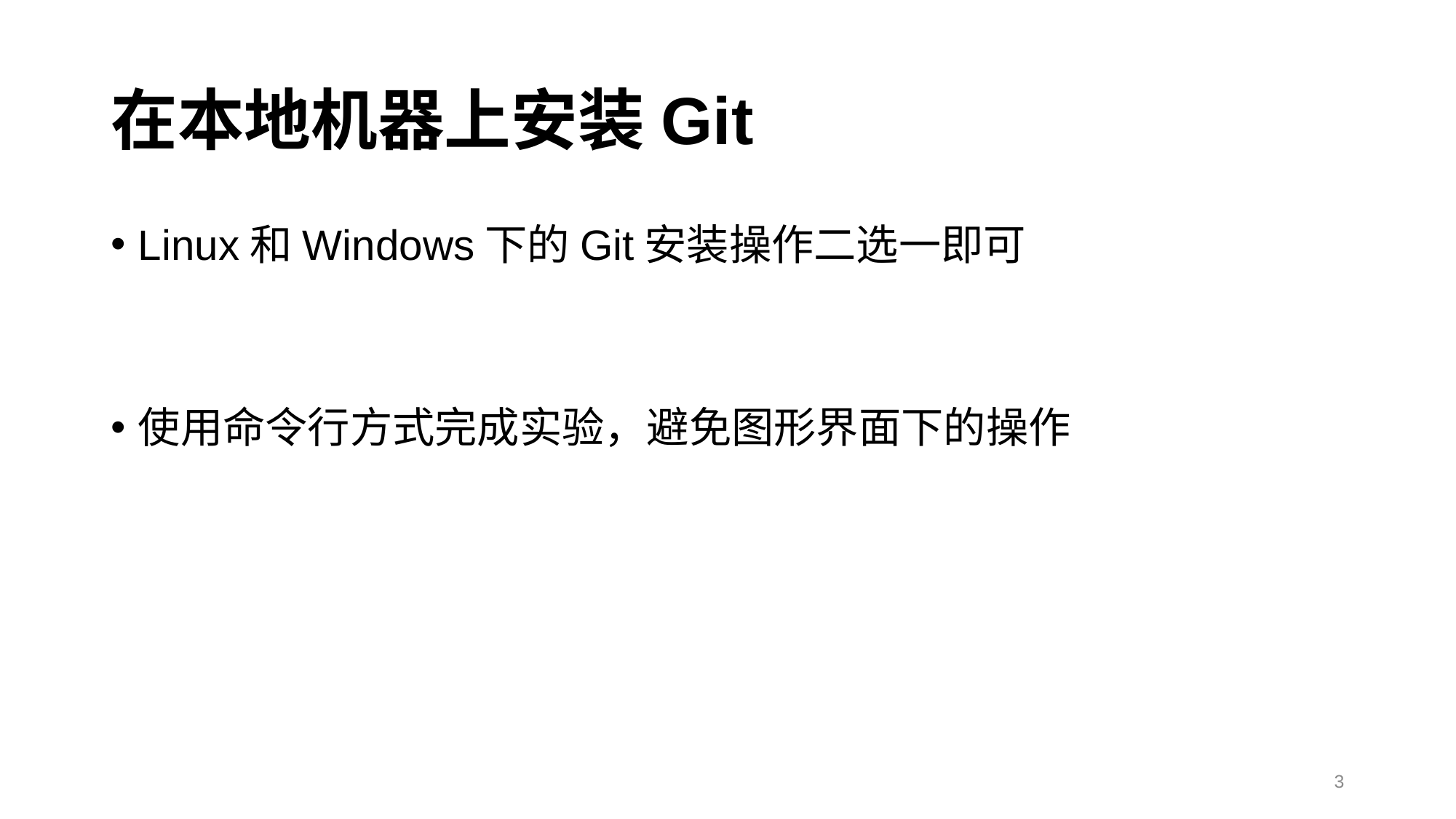

# 在本地机器上安装Git
Linux和Windows下的Git安装操作二选一即可

使用命令行方式完成实验，避免图形界面下的操作
3